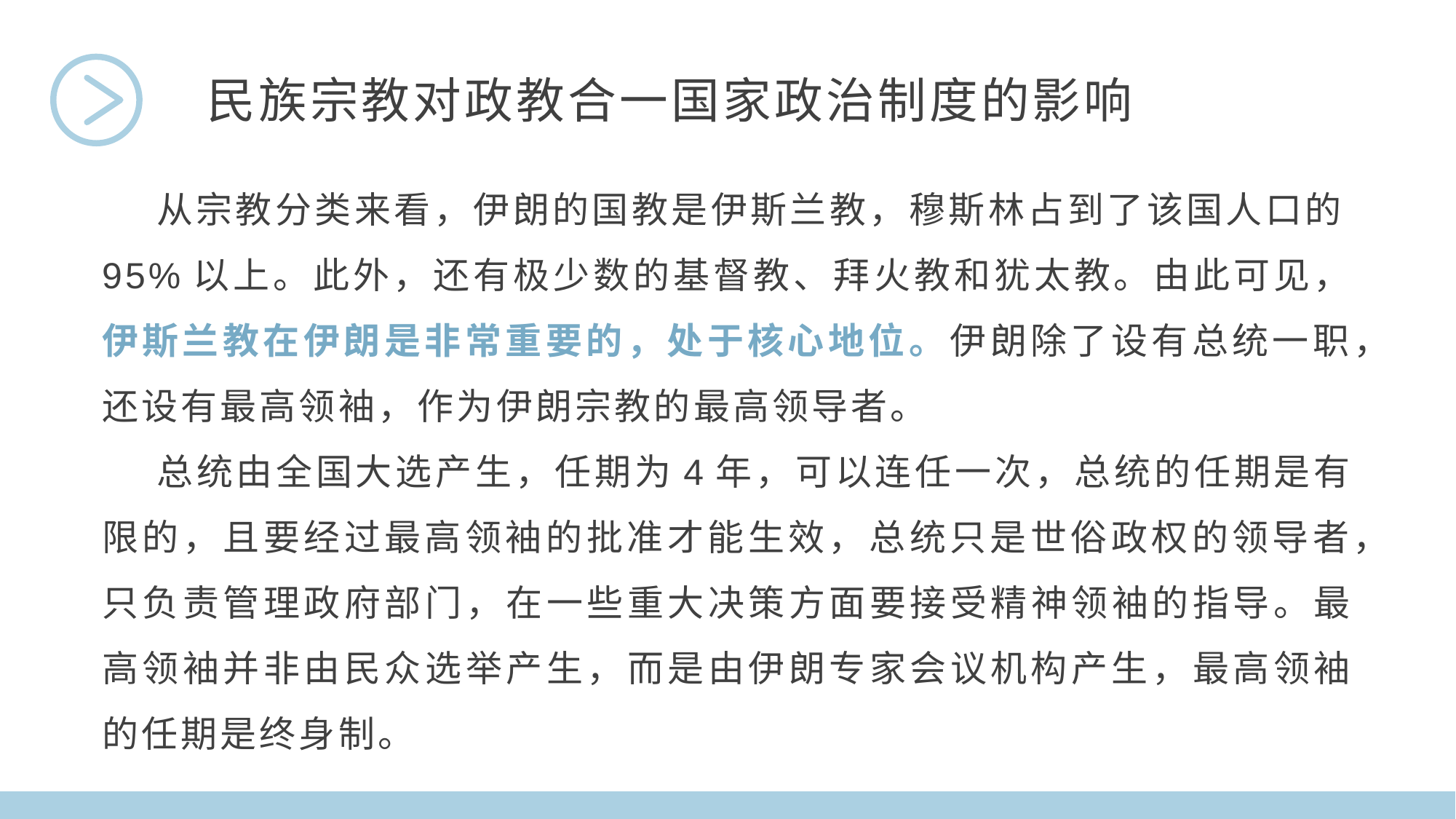

民族宗教对政教合一国家政治制度的影响
从宗教分类来看，伊朗的国教是伊斯兰教，穆斯林占到了该国人口的95%以上。此外，还有极少数的基督教、拜火教和犹太教。由此可见，伊斯兰教在伊朗是非常重要的，处于核心地位。伊朗除了设有总统一职，还设有最高领袖，作为伊朗宗教的最高领导者。
总统由全国大选产生，任期为4年，可以连任一次，总统的任期是有限的，且要经过最高领袖的批准才能生效，总统只是世俗政权的领导者，只负责管理政府部门，在一些重大决策方面要接受精神领袖的指导。最高领袖并非由民众选举产生，而是由伊朗专家会议机构产生，最高领袖的任期是终身制。